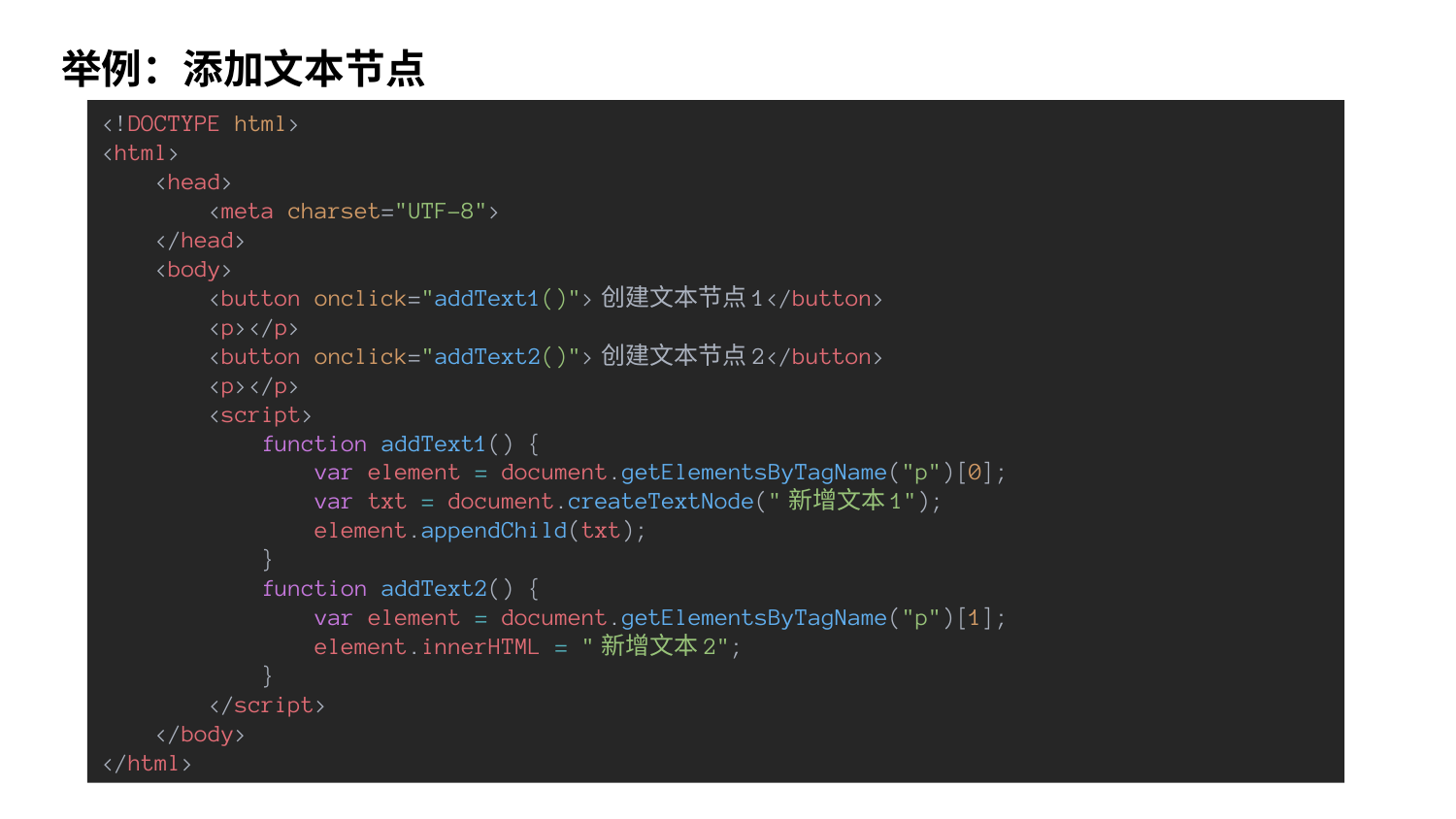

举例：添加文本节点
<!DOCTYPE html>
<html>
    <head>
        <meta charset="UTF-8">
    </head>
    <body>
        <button onclick="addText1()">创建文本节点1</button>
        <p></p>
        <button onclick="addText2()">创建文本节点2</button>
        <p></p>
        <script>
            function addText1() {
                var element = document.getElementsByTagName("p")[0];
                var txt = document.createTextNode("新增文本1");
                element.appendChild(txt);
            }
            function addText2() {
                var element = document.getElementsByTagName("p")[1];
                element.innerHTML = "新增文本2";
            }
        </script>
    </body>
</html>